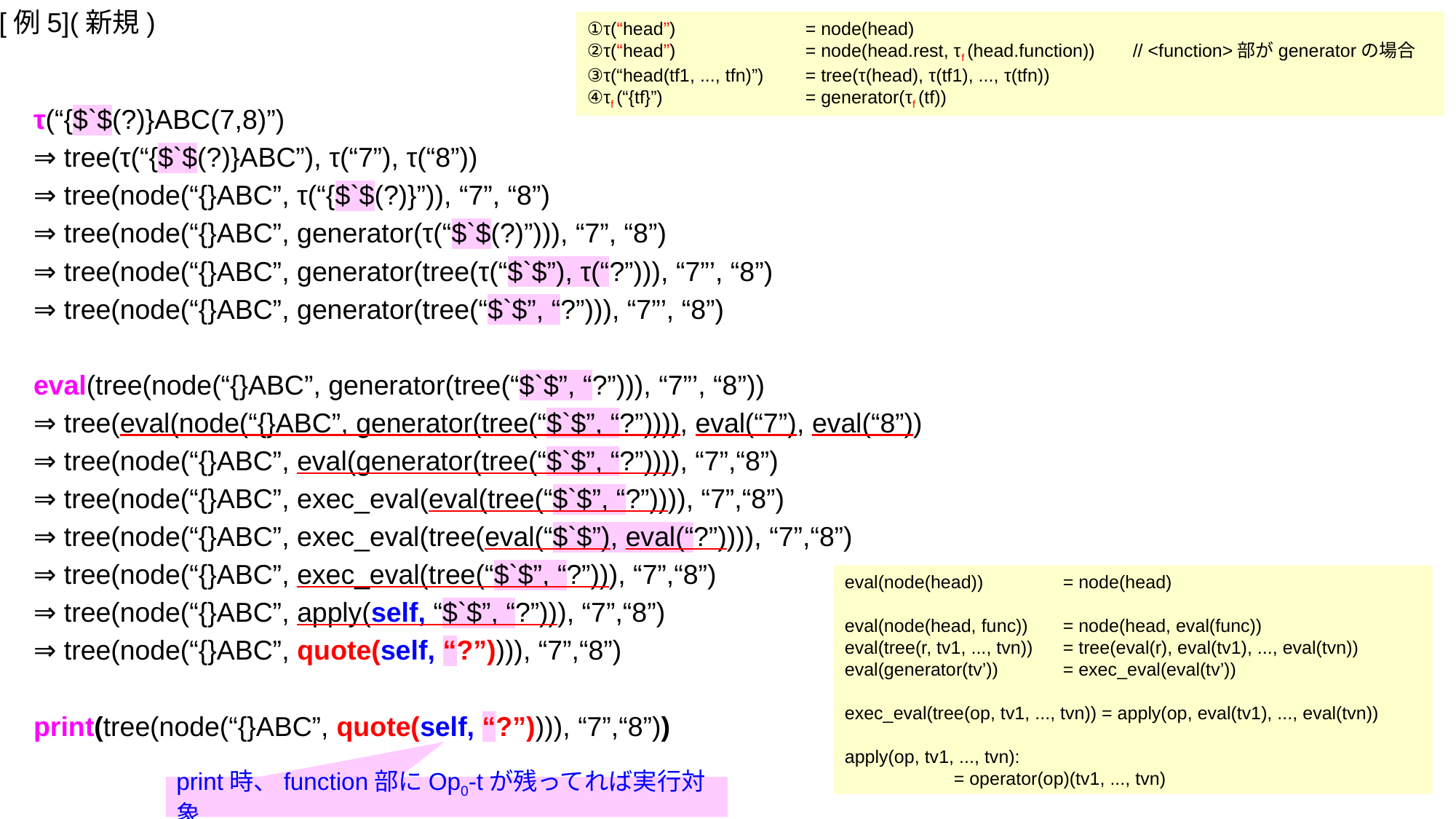

[例5](新規)
①τ(“head”)		= node(head)
②τ(“head”)		= node(head.rest, τf (head.function))	// <function>部がgeneratorの場合
③τ(“head(tf1, ..., tfn)”)	= tree(τ(head), τ(tf1), ..., τ(tfn))
④τf (“{tf}”)		= generator(τf (tf))
τ(“{$`$(?)}ABC(7,8)”)
⇒ tree(τ(“{$`$(?)}ABC”), τ(“7”), τ(“8”))
⇒ tree(node(“{}ABC”, τ(“{$`$(?)}”)), “7”, “8”)
⇒ tree(node(“{}ABC”, generator(τ(“$`$(?)”))), “7”, “8”)
⇒ tree(node(“{}ABC”, generator(tree(τ(“$`$”), τ(“?”))), “7”’, “8”)
⇒ tree(node(“{}ABC”, generator(tree(“$`$”, “?”))), “7”’, “8”)

eval(tree(node(“{}ABC”, generator(tree(“$`$”, “?”))), “7”’, “8”))
⇒ tree(eval(node(“{}ABC”, generator(tree(“$`$”, “?”)))), eval(“7”), eval(“8”))
⇒ tree(node(“{}ABC”, eval(generator(tree(“$`$”, “?”)))), “7”,“8”)
⇒ tree(node(“{}ABC”, exec_eval(eval(tree(“$`$”, “?”)))), “7”,“8”)
⇒ tree(node(“{}ABC”, exec_eval(tree(eval(“$`$”), eval(“?”)))), “7”,“8”)
⇒ tree(node(“{}ABC”, exec_eval(tree(“$`$”, “?”))), “7”,“8”)
⇒ tree(node(“{}ABC”, apply(self, “$`$”, “?”))), “7”,“8”)
⇒ tree(node(“{}ABC”, quote(self, “?”)))), “7”,“8”)

print(tree(node(“{}ABC”, quote(self, “?”)))), “7”,“8”))

eval(node(head))	= node(head)
eval(node(head, func))	= node(head, eval(func))
eval(tree(r, tv1, ..., tvn))	= tree(eval(r), eval(tv1), ..., eval(tvn))
eval(generator(tv’))	= exec_eval(eval(tv’))

exec_eval(tree(op, tv1, ..., tvn)) = apply(op, eval(tv1), ..., eval(tvn))

apply(op, tv1, ..., tvn):
	= operator(op)(tv1, ..., tvn)
print時、function部にOp0-tが残ってれば実行対象